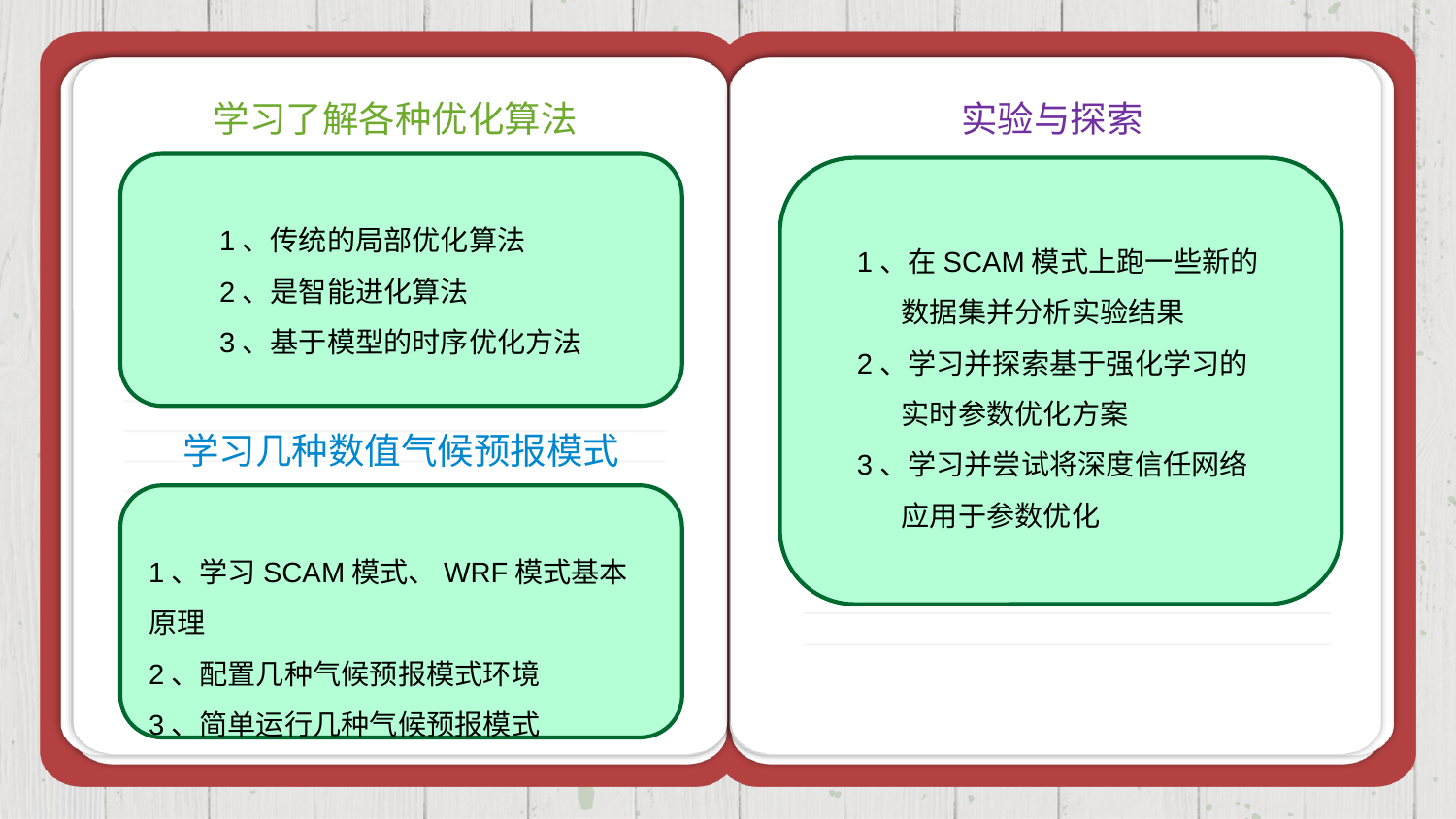

学习了解各种优化算法
实验与探索

1、传统的局部优化算法
2、是智能进化算法
3、基于模型的时序优化方法
1、在SCAM模式上跑一些新的
      数据集并分析实验结果
2、学习并探索基于强化学习的
      实时参数优化方案
3、学习并尝试将深度信任网络
      应用于参数优化

学习几种数值气候预报模式

1、学习SCAM模式、WRF模式基本原理
2、配置几种气候预报模式环境
3、简单运行几种气候预报模式